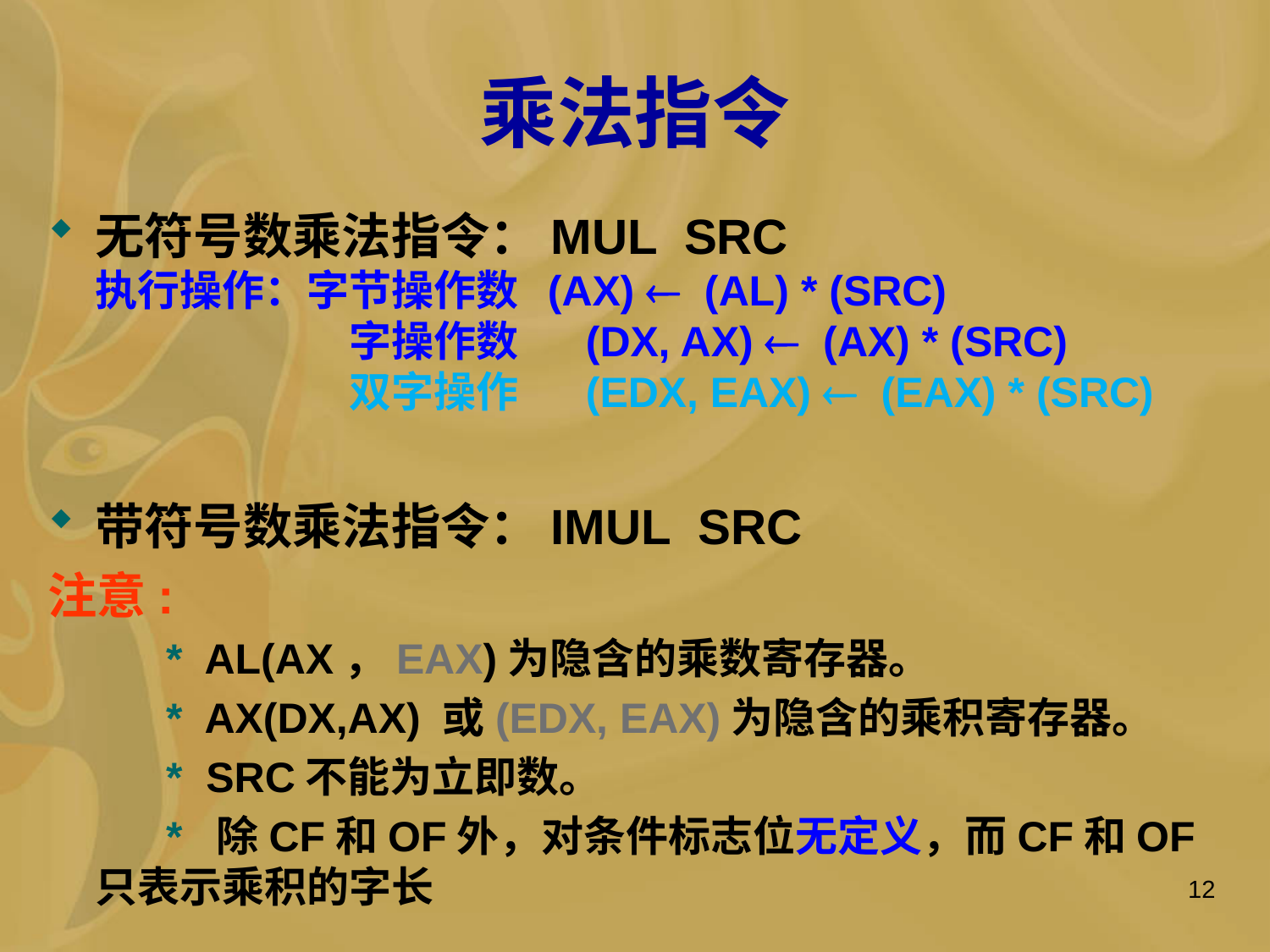

# 乘法指令
无符号数乘法指令：MUL  SRC
执行操作：字节操作数  (AX) ←  (AL) * (SRC)
		字操作数      (DX, AX) ←  (AX) * (SRC)
		双字操作      (EDX, EAX) ←  (EAX) * (SRC)

带符号数乘法指令：IMUL  SRC
注意:
          *  AL(AX，EAX)为隐含的乘数寄存器。
          *  AX(DX,AX) 或(EDX, EAX)为隐含的乘积寄存器。
          *  SRC不能为立即数。
          *  除CF和OF外，对条件标志位无定义，而CF和OF只表示乘积的字长
12